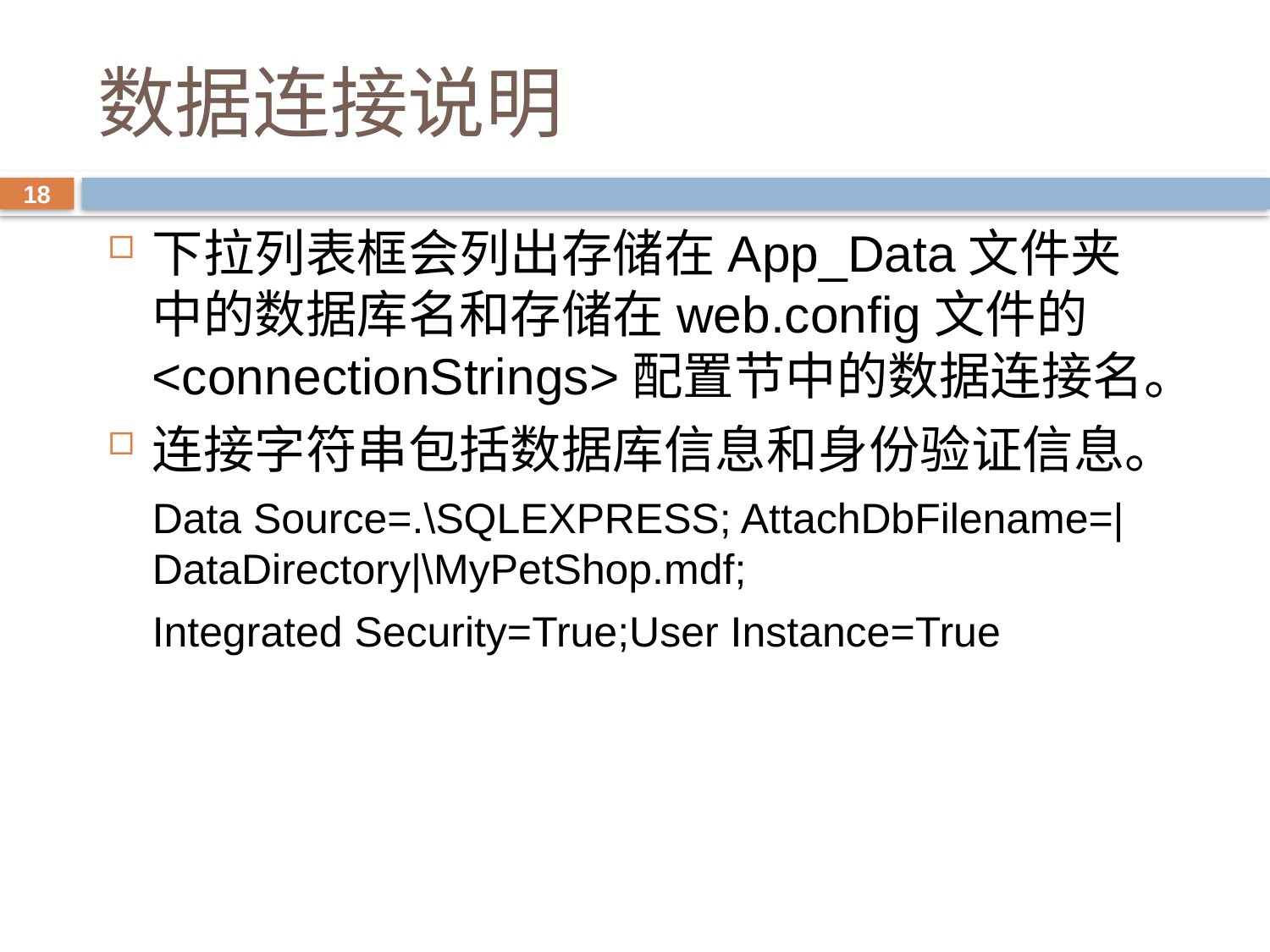

# 数据连接说明
18
下拉列表框会列出存储在App_Data文件夹中的数据库名和存储在web.config文件的<connectionStrings>配置节中的数据连接名。
连接字符串包括数据库信息和身份验证信息。
	Data Source=.\SQLEXPRESS; AttachDbFilename=|DataDirectory|\MyPetShop.mdf;
	Integrated Security=True;User Instance=True